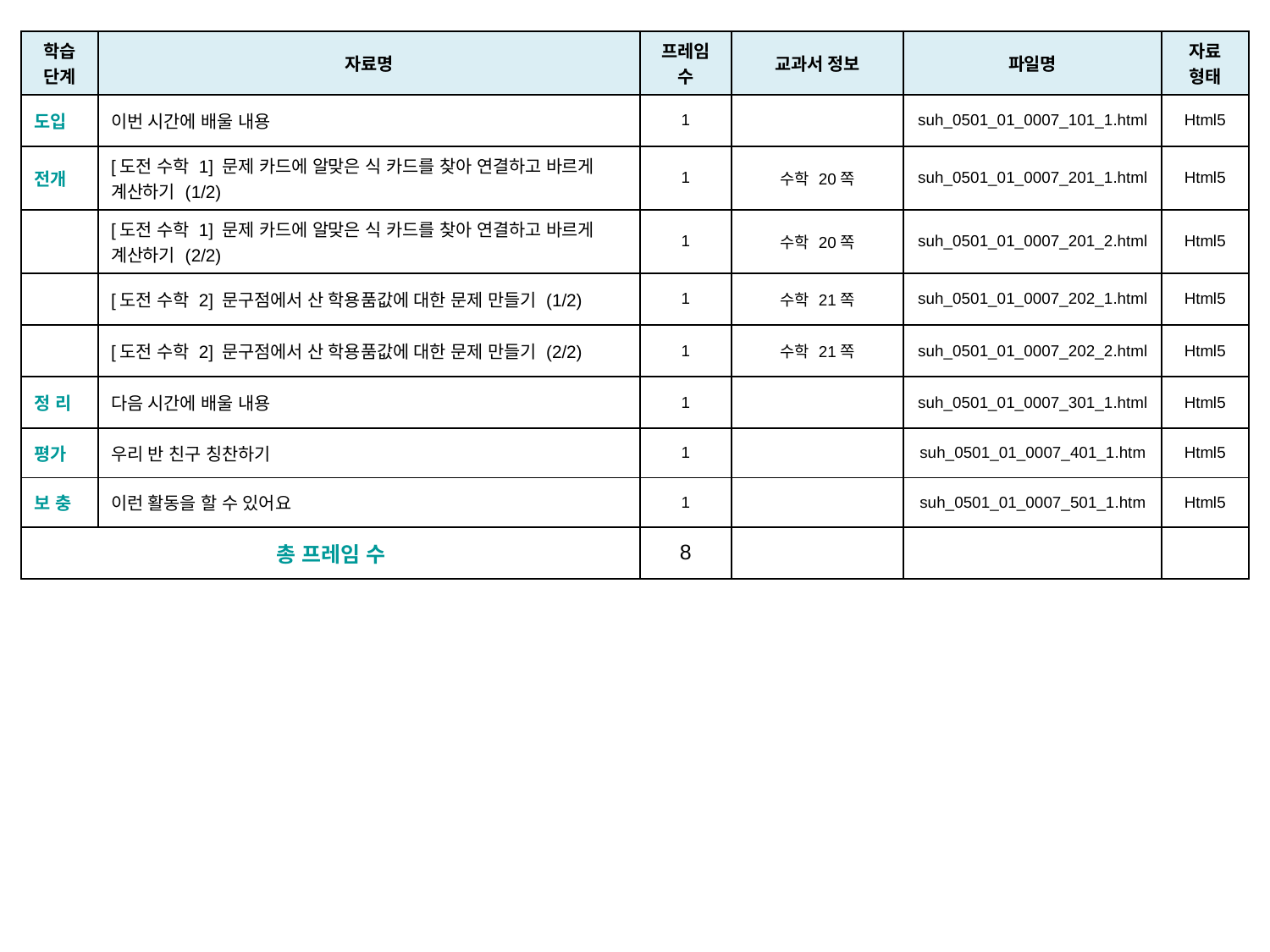

| 학습 단계 | 자료명 | 프레임 수 | 교과서 정보 | 파일명 | 자료 형태 |
| --- | --- | --- | --- | --- | --- |
| 도입 | 이번 시간에 배울 내용 | 1 |  | suh\_0501\_01\_0007\_101\_1.html | Html5 |
| 전개 | [도전 수학 1] 문제 카드에 알맞은 식 카드를 찾아 연결하고 바르게 계산하기 (1/2) | 1 | 수학 20쪽 | suh\_0501\_01\_0007\_201\_1.html | Html5 |
|  | [도전 수학 1] 문제 카드에 알맞은 식 카드를 찾아 연결하고 바르게 계산하기 (2/2) | 1 | 수학 20쪽 | suh\_0501\_01\_0007\_201\_2.html | Html5 |
|  | [도전 수학 2] 문구점에서 산 학용품값에 대한 문제 만들기 (1/2) | 1 | 수학 21쪽 | suh\_0501\_01\_0007\_202\_1.html | Html5 |
|  | [도전 수학 2] 문구점에서 산 학용품값에 대한 문제 만들기 (2/2) | 1 | 수학 21쪽 | suh\_0501\_01\_0007\_202\_2.html | Html5 |
| 정 리 | 다음 시간에 배울 내용 | 1 |  | suh\_0501\_01\_0007\_301\_1.html | Html5 |
| 평가 | 우리 반 친구 칭찬하기 | 1 |  | suh\_0501\_01\_0007\_401\_1.htm | Html5 |
| 보 충 | 이런 활동을 할 수 있어요 | 1 |  | suh\_0501\_01\_0007\_501\_1.htm | Html5 |
| 총 프레임 수 |  | 8 |  |  |  |